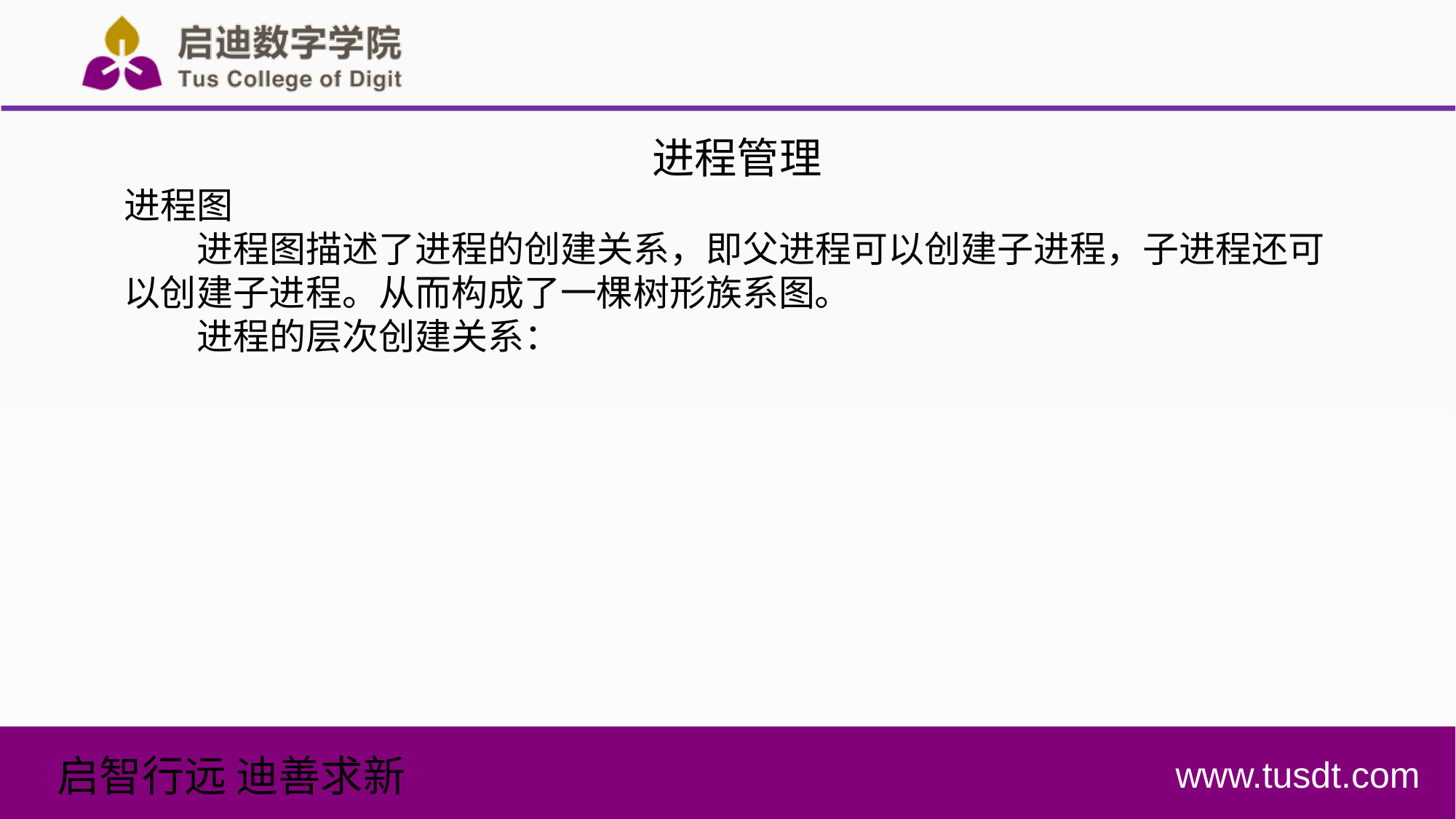

进程管理
进程图
进程图描述了进程的创建关系，即父进程可以创建子进程，子进程还可以创建子进程。从而构成了一棵树形族系图。
进程的层次创建关系：